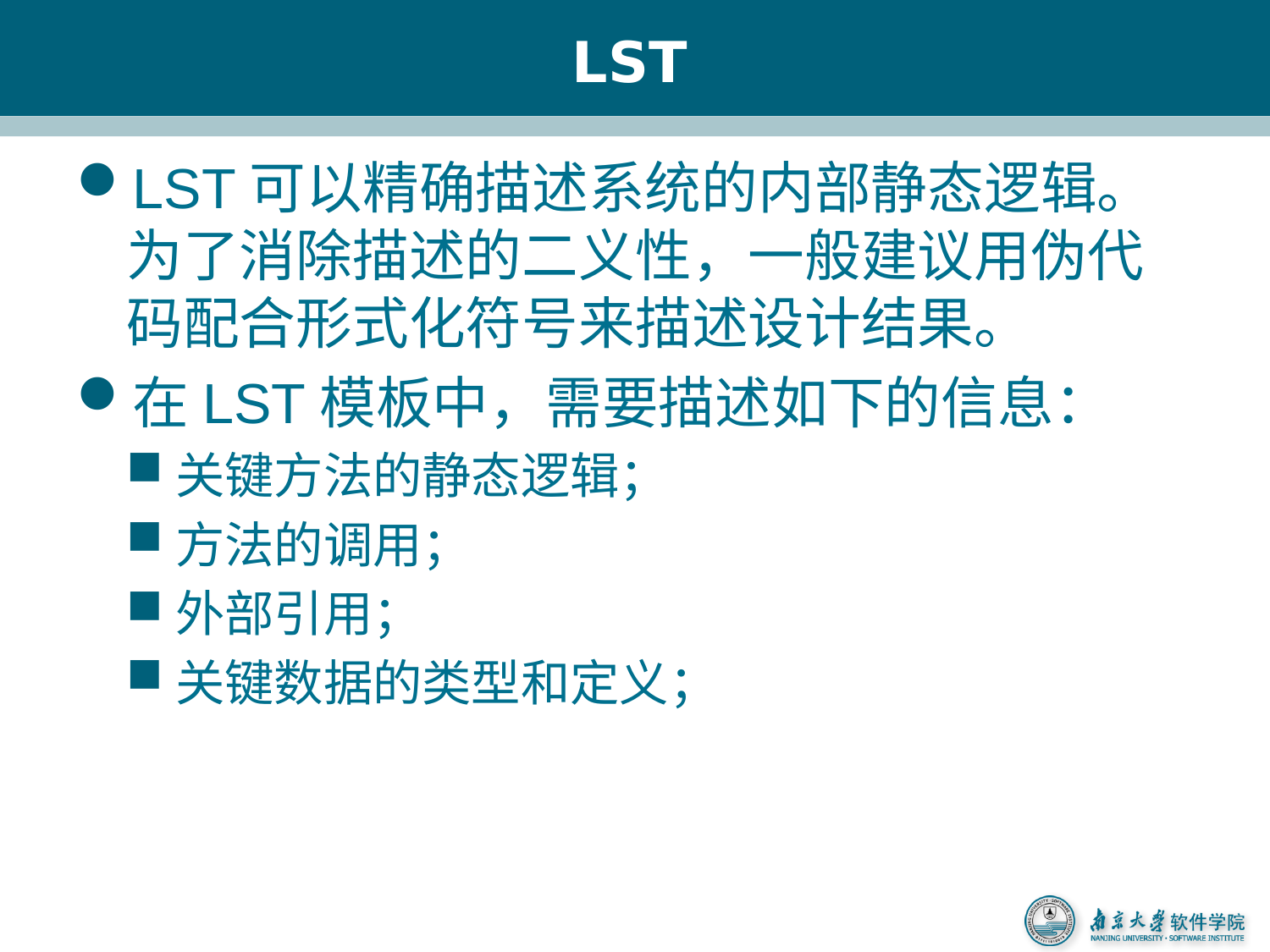

# LST
LST可以精确描述系统的内部静态逻辑。为了消除描述的二义性，一般建议用伪代码配合形式化符号来描述设计结果。
在LST模板中，需要描述如下的信息：
关键方法的静态逻辑；
方法的调用；
外部引用；
关键数据的类型和定义；